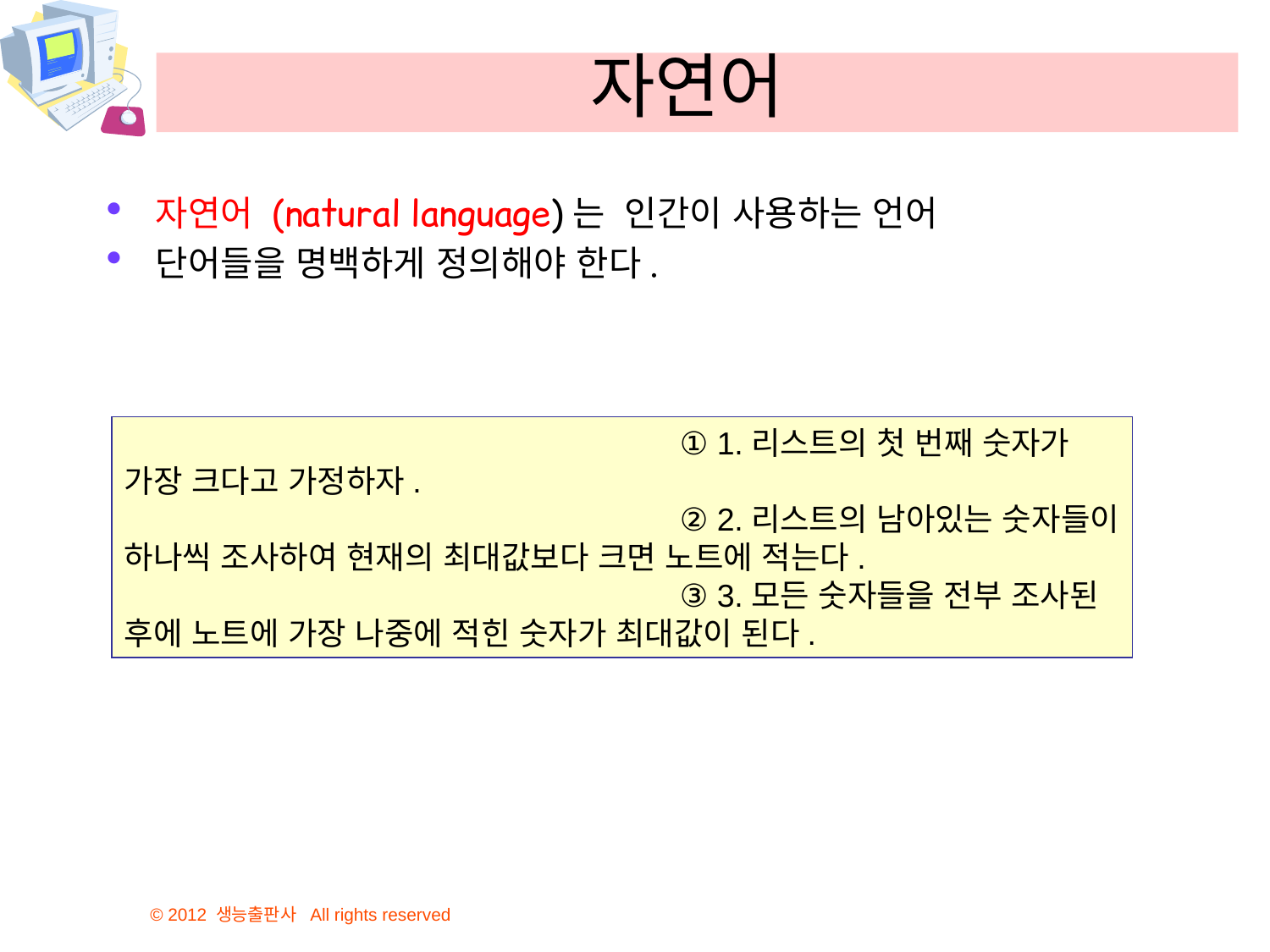

# 자연어
자연어 (natural language)는  인간이 사용하는 언어
단어들을 명백하게 정의해야 한다.
① 1.리스트의 첫 번째 숫자가 가장 크다고 가정하자.
② 2.리스트의 남아있는 숫자들이 하나씩 조사하여 현재의 최대값보다 크면 노트에 적는다.
③ 3.모든 숫자들을 전부 조사된 후에 노트에 가장 나중에 적힌 숫자가 최대값이 된다.